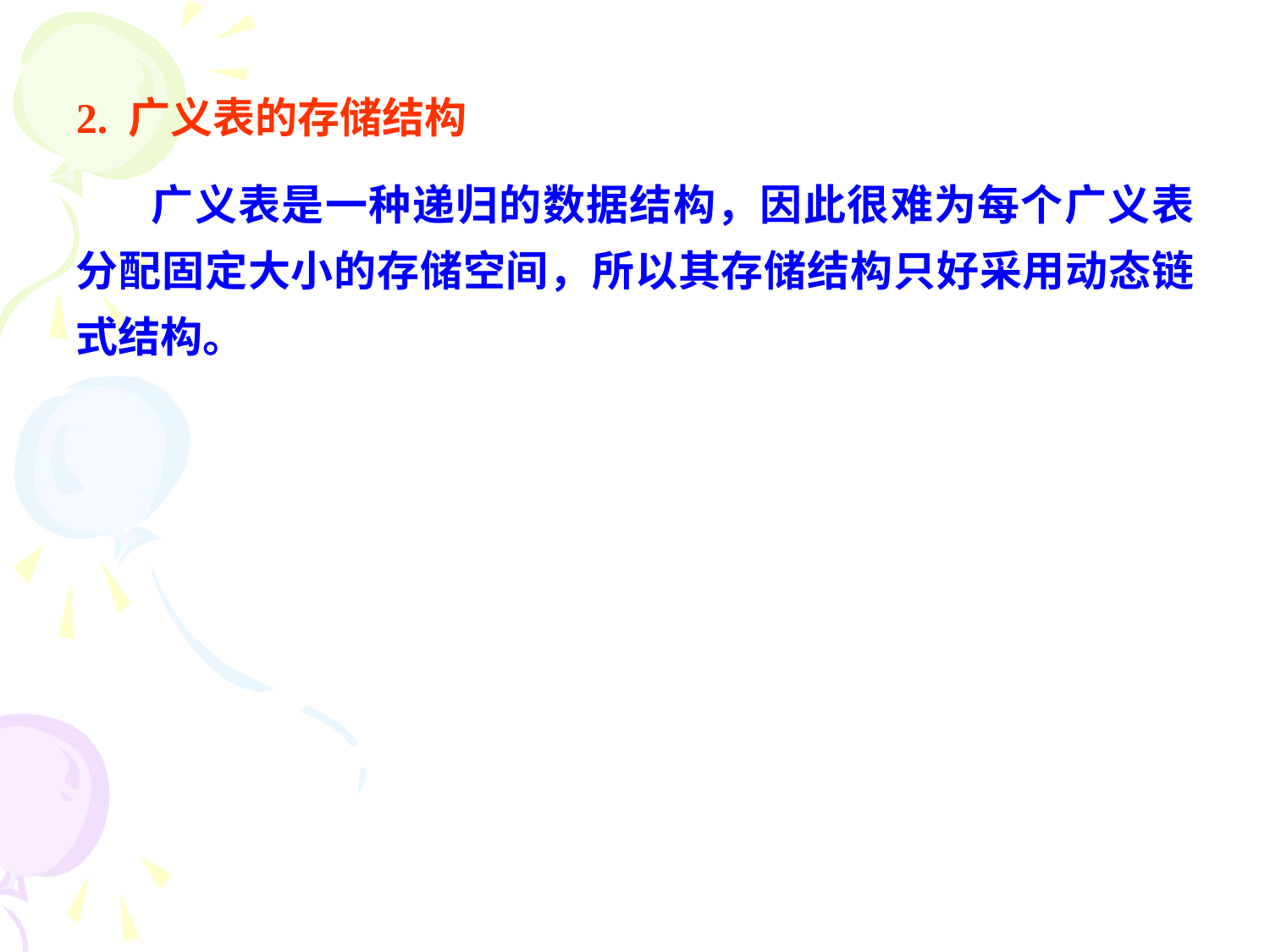

2. 广义表的存储结构
      广义表是一种递归的数据结构，因此很难为每个广义表分配固定大小的存储空间，所以其存储结构只好采用动态链式结构。